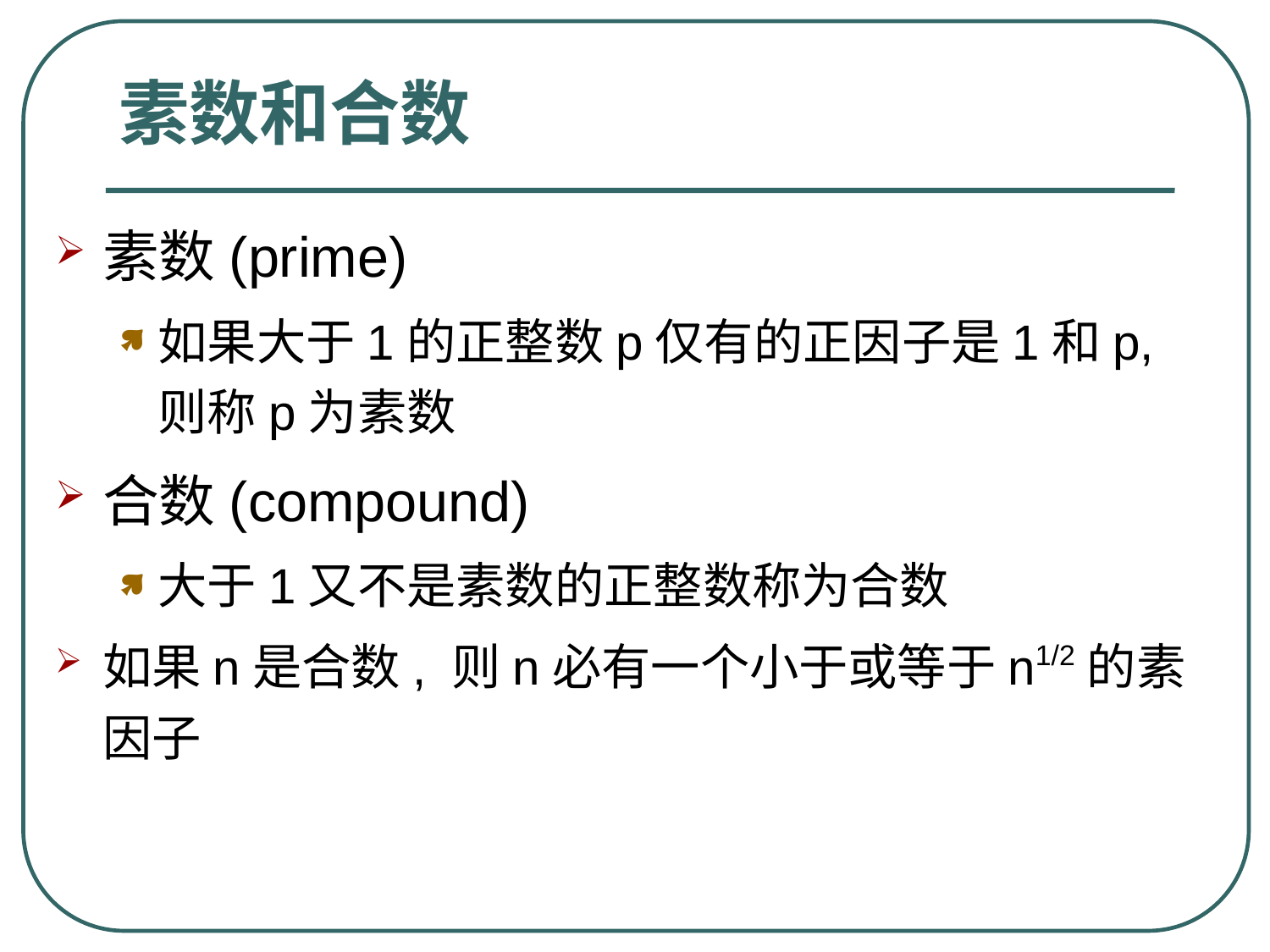

# 素数和合数
素数(prime)
如果大于1的正整数p仅有的正因子是1和p, 则称p为素数
合数(compound)
大于1又不是素数的正整数称为合数
如果n是合数, 则n必有一个小于或等于n1/2的素因子